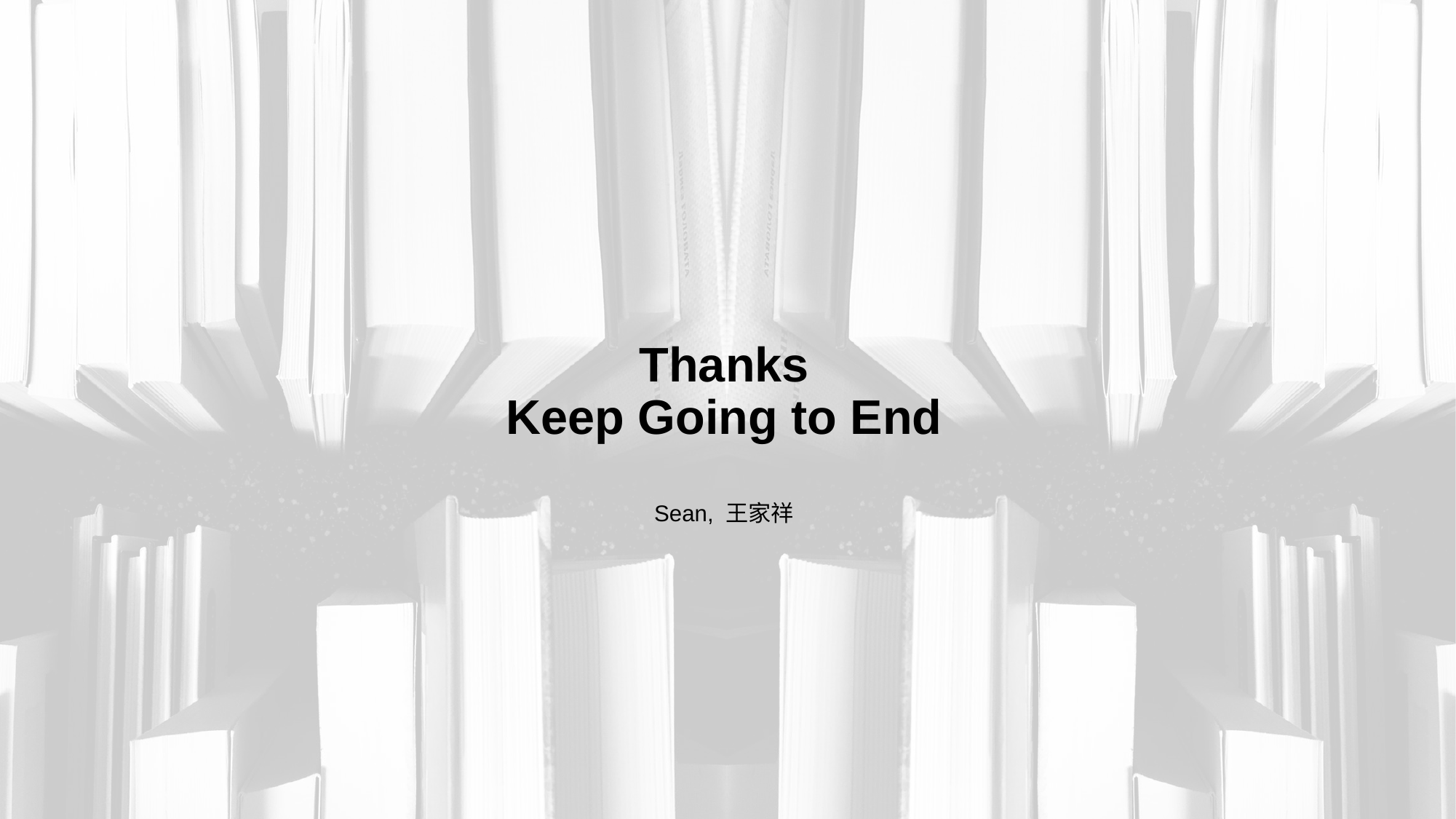

# Thanks Keep Going to End
Sean, 王家祥